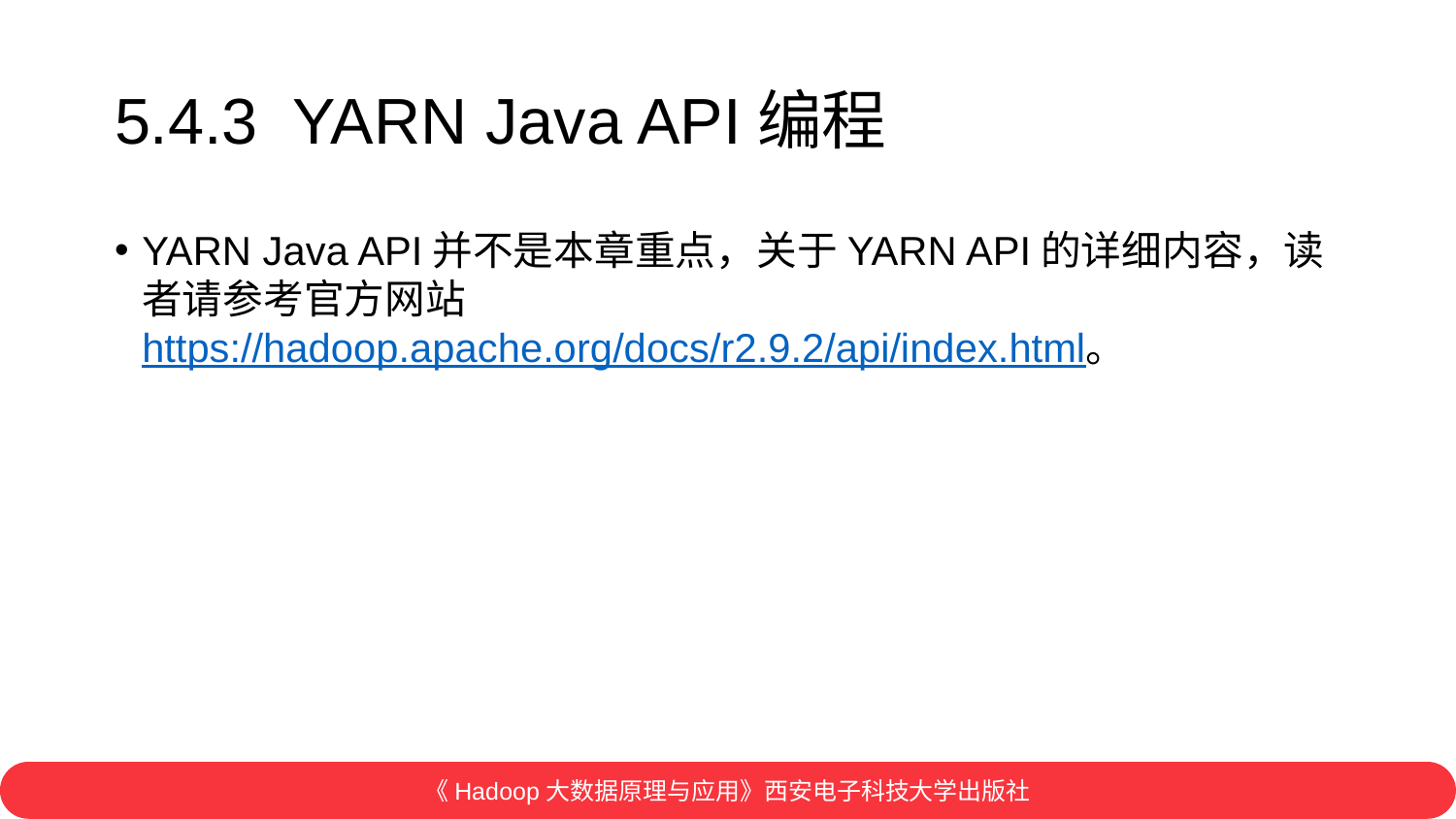

# 5.4.3  YARN Java API编程
YARN Java API并不是本章重点，关于YARN API的详细内容，读者请参考官方网站https://hadoop.apache.org/docs/r2.9.2/api/index.html。